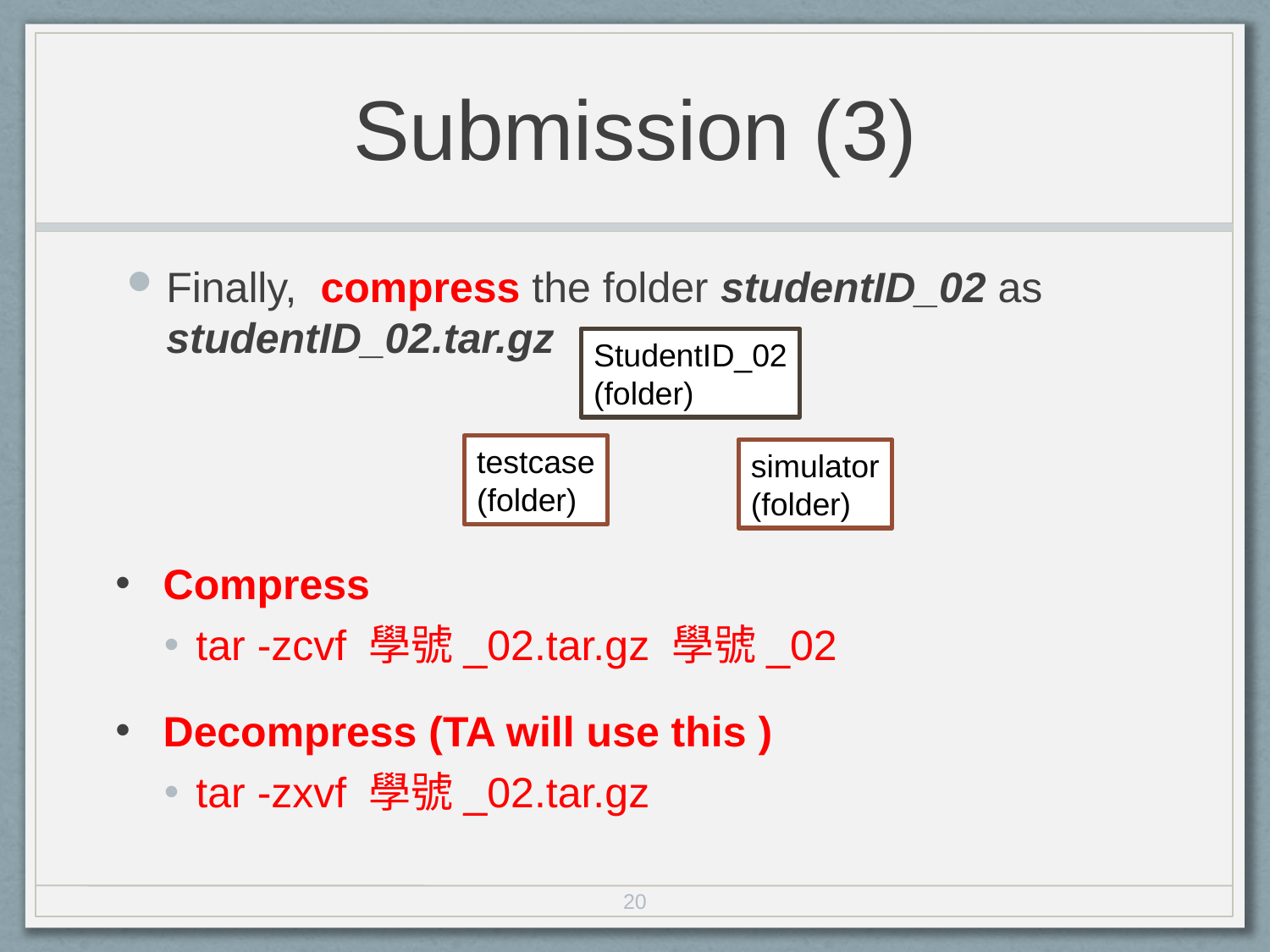

# Submission (3)
Finally,  compress the folder studentID_02 as studentID_02.tar.gz

Compress
tar -zcvf 學號_02.tar.gz 學號_02
Decompress (TA will use this )
tar -zxvf 學號_02.tar.gz
StudentID_02
(folder)
testcase
(folder)
simulator
(folder)
20